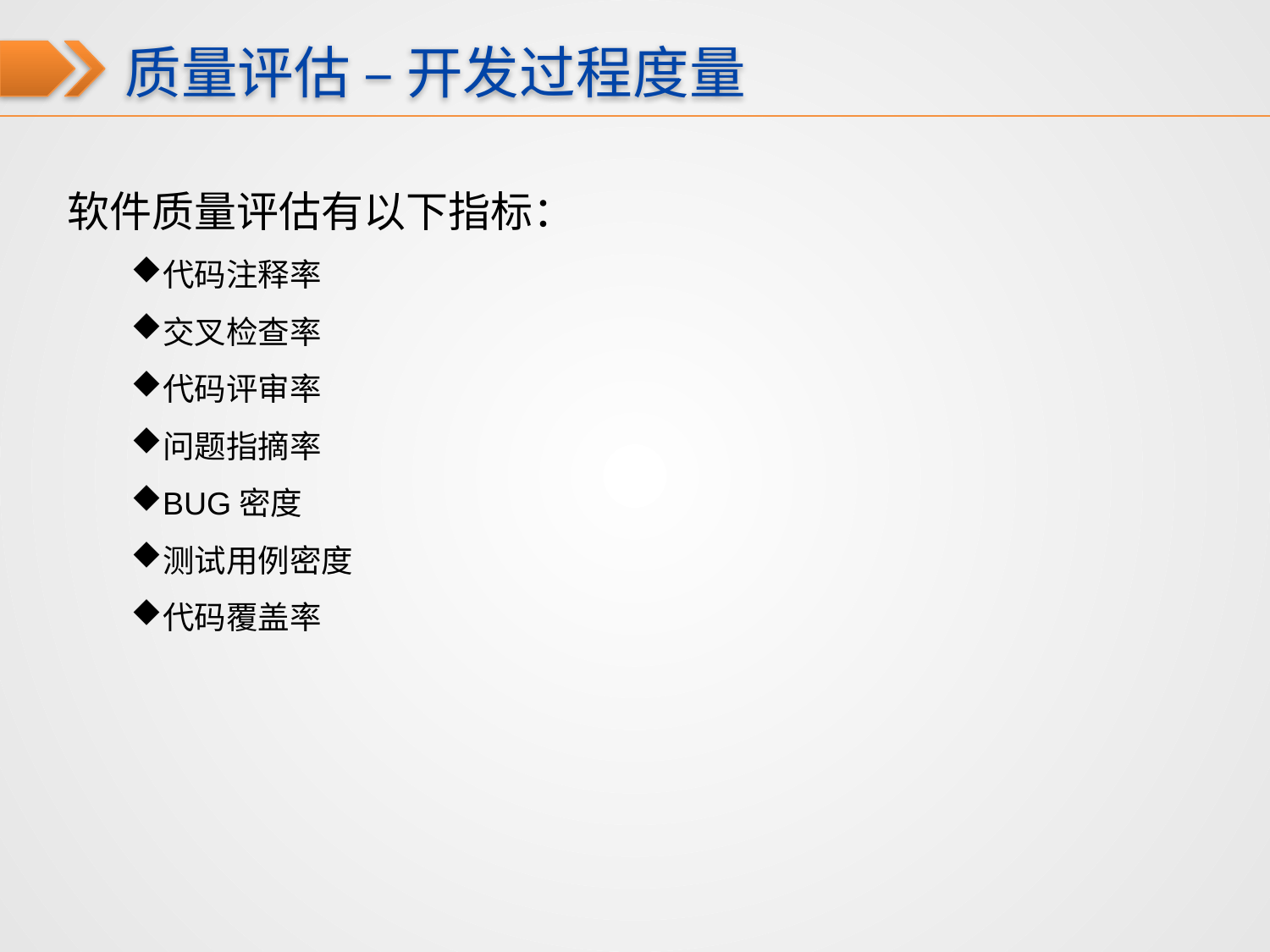

质量评估 – 开发过程度量

软件质量评估有以下指标：
代码注释率
交叉检查率
代码评审率
问题指摘率
BUG密度
测试用例密度
代码覆盖率